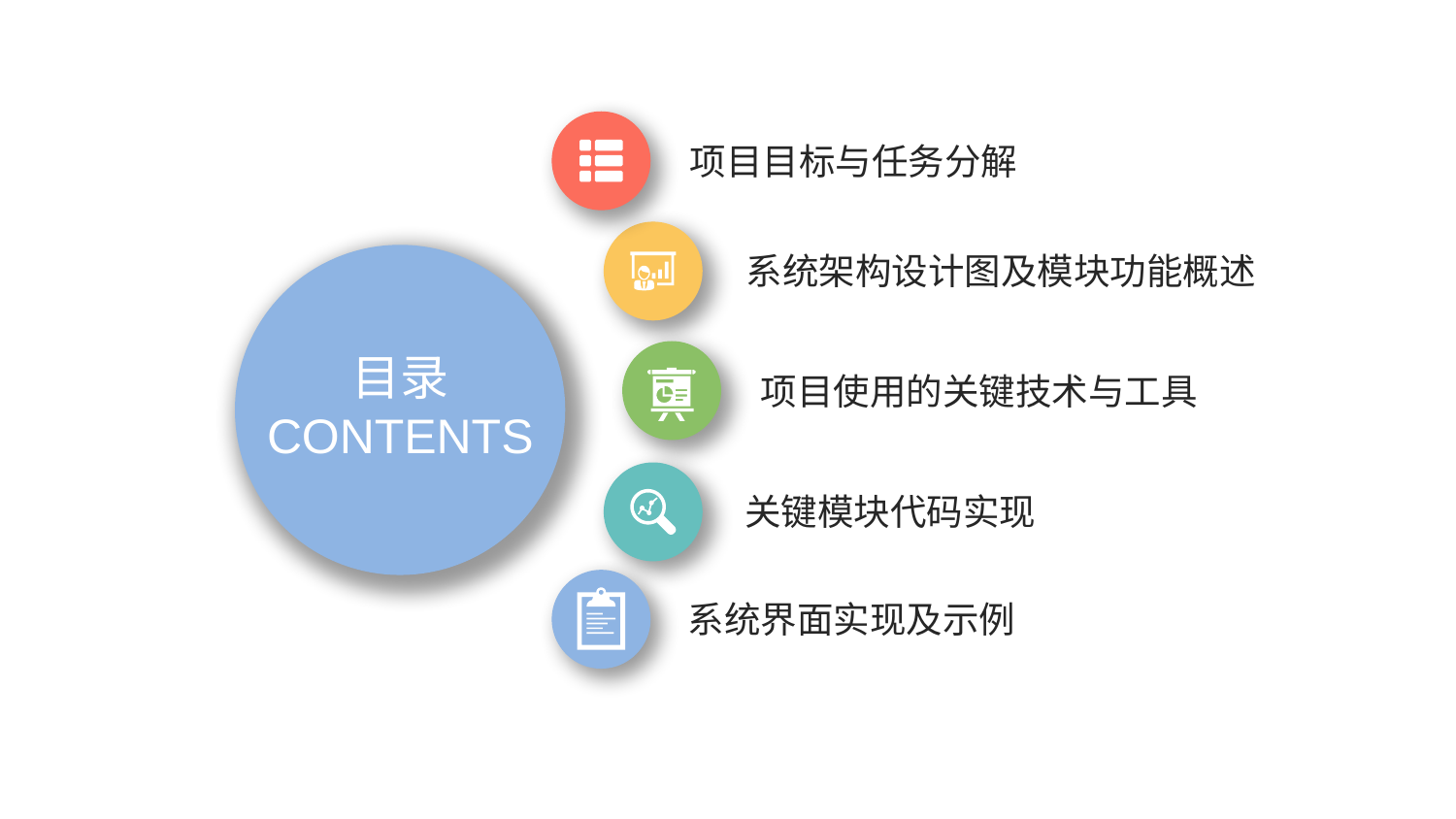

项目目标与任务分解

系统架构设计图及模块功能概述

目录
CONTENTS

项目使用的关键技术与工具

关键模块代码实现

系统界面实现及示例